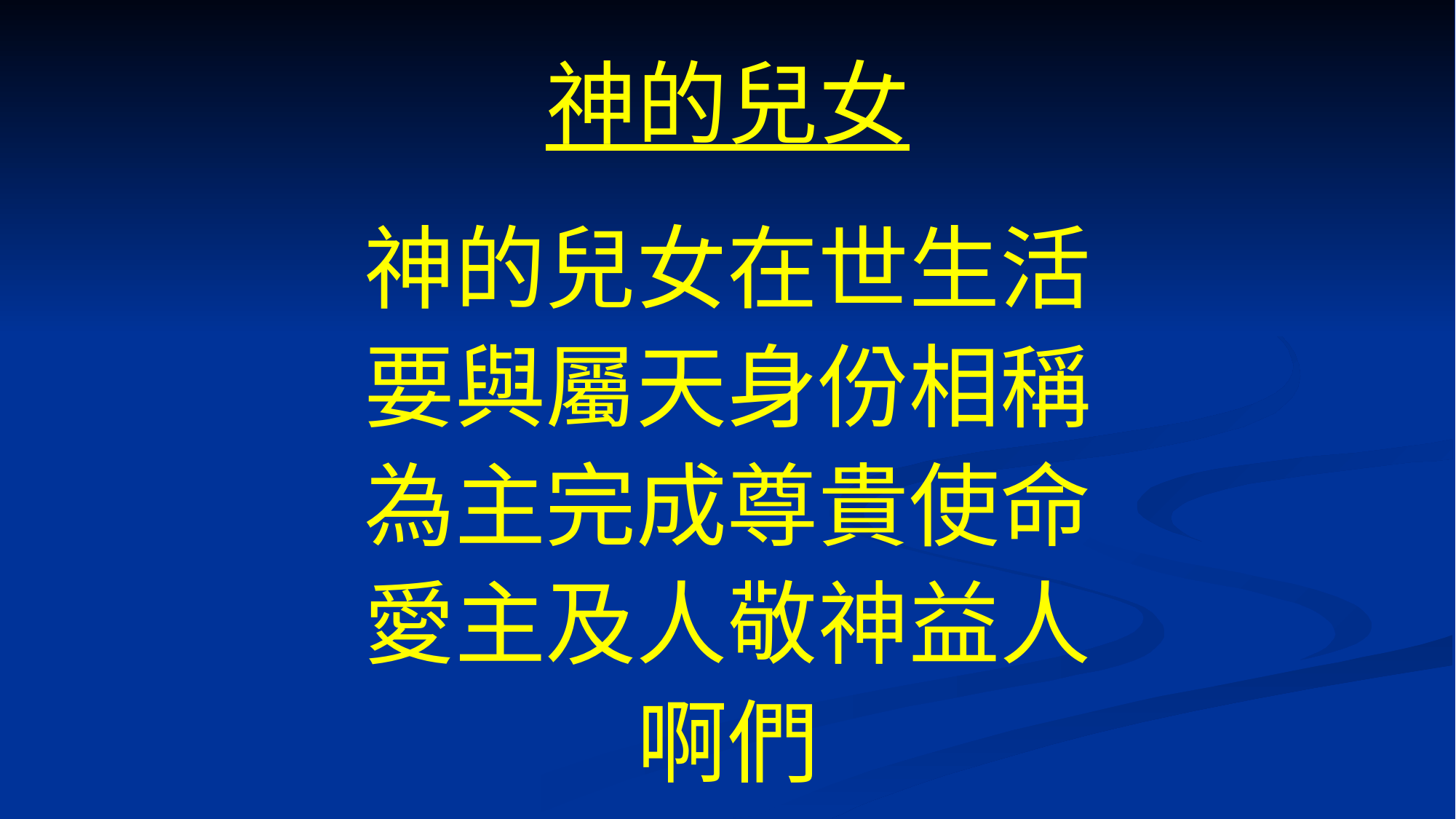

# 神的兒女
神的兒女在世生活
要與屬天身份相稱
為主完成尊貴使命
愛主及人敬神益人
啊們